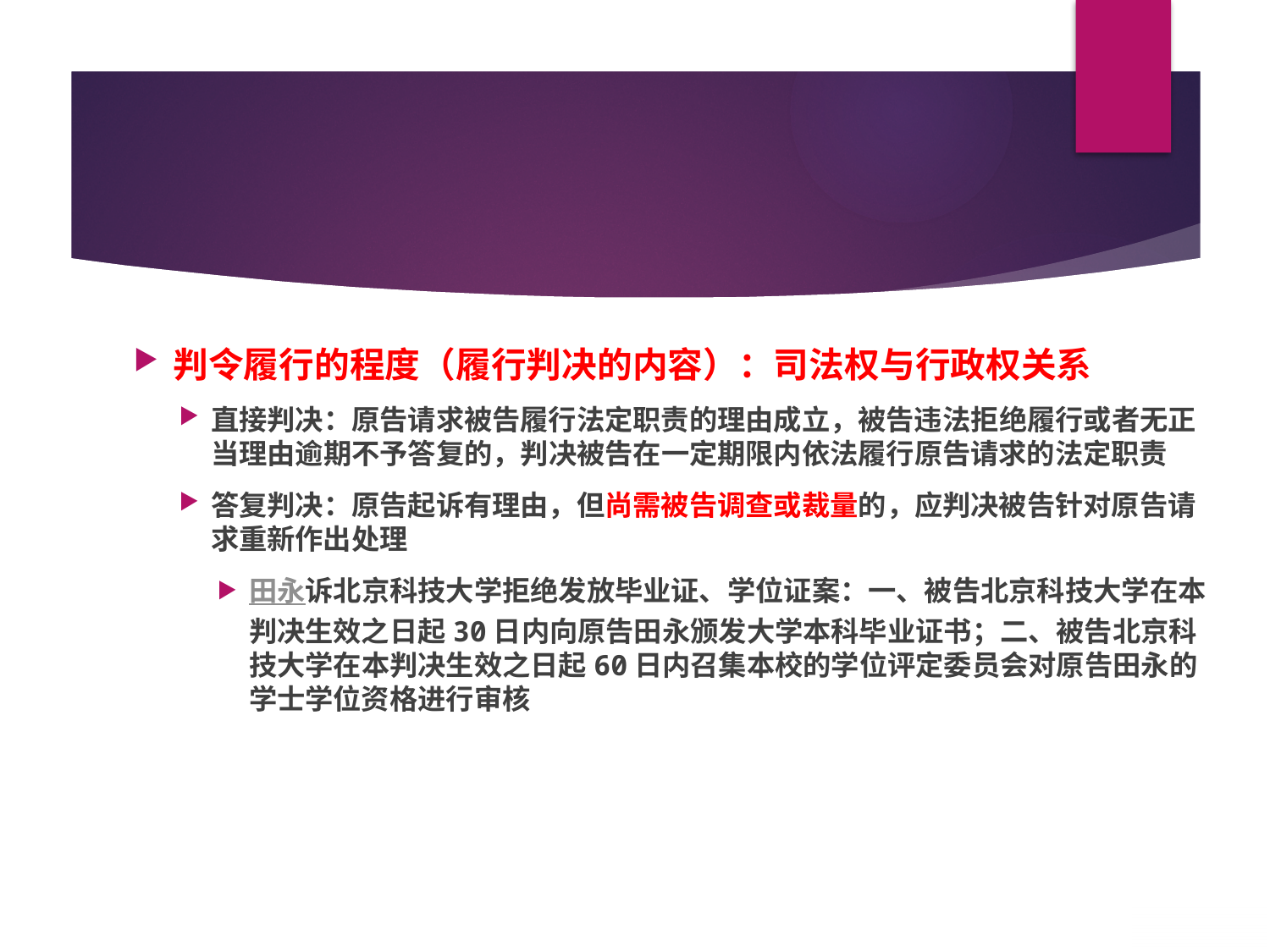

#
判令履行的程度（履行判决的内容）：司法权与行政权关系
直接判决：原告请求被告履行法定职责的理由成立，被告违法拒绝履行或者无正当理由逾期不予答复的，判决被告在一定期限内依法履行原告请求的法定职责
答复判决：原告起诉有理由，但尚需被告调查或裁量的，应判决被告针对原告请求重新作出处理
田永诉北京科技大学拒绝发放毕业证、学位证案：一、被告北京科技大学在本判决生效之日起30日内向原告田永颁发大学本科毕业证书；二、被告北京科技大学在本判决生效之日起60日内召集本校的学位评定委员会对原告田永的学士学位资格进行审核